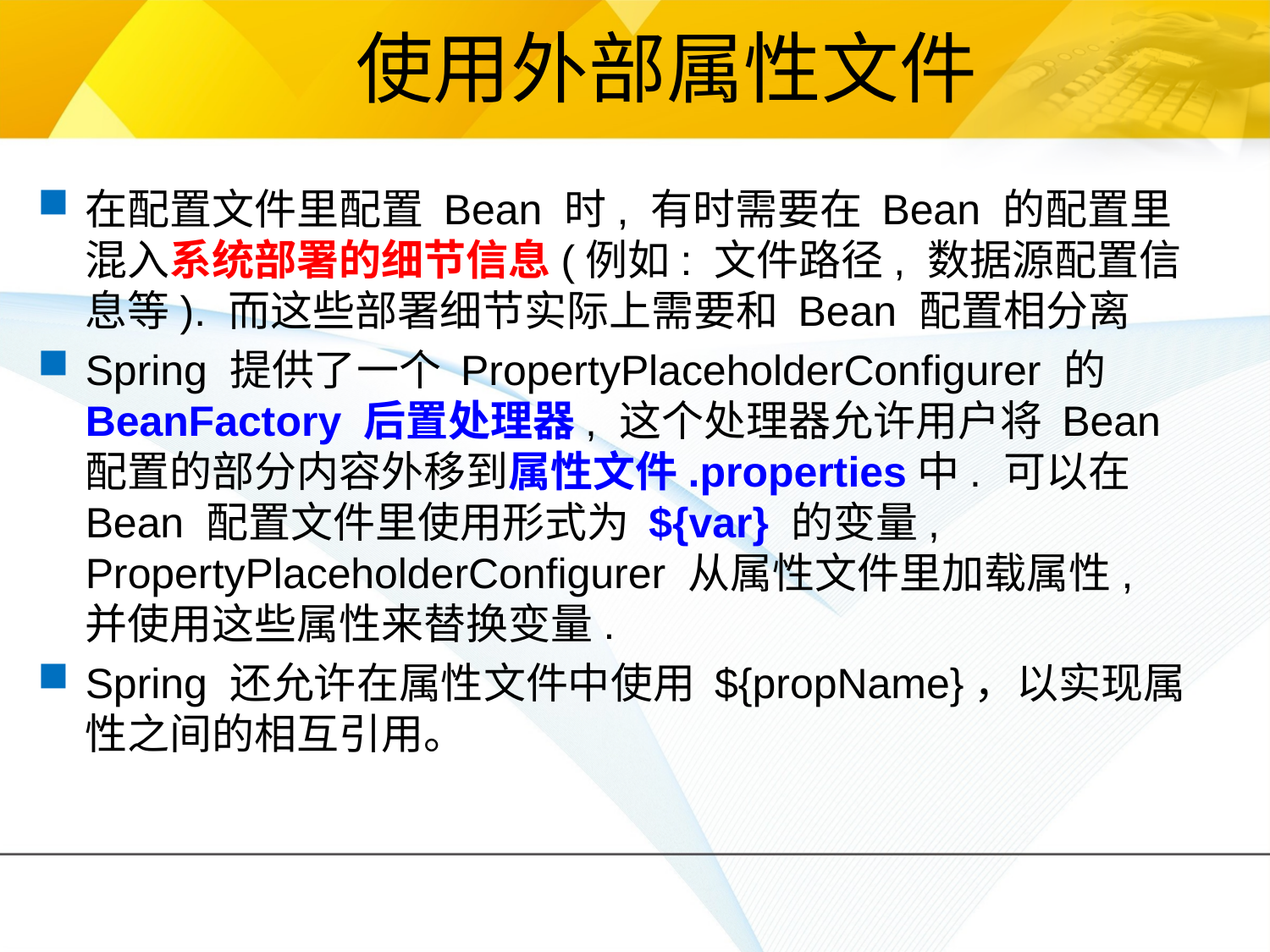

# 使用外部属性文件
在配置文件里配置 Bean 时, 有时需要在 Bean 的配置里混入系统部署的细节信息(例如: 文件路径, 数据源配置信息等). 而这些部署细节实际上需要和 Bean 配置相分离
Spring 提供了一个 PropertyPlaceholderConfigurer 的 BeanFactory 后置处理器, 这个处理器允许用户将 Bean 配置的部分内容外移到属性文件.properties中. 可以在 Bean 配置文件里使用形式为 ${var} 的变量, PropertyPlaceholderConfigurer 从属性文件里加载属性, 并使用这些属性来替换变量.
Spring 还允许在属性文件中使用 ${propName}，以实现属性之间的相互引用。